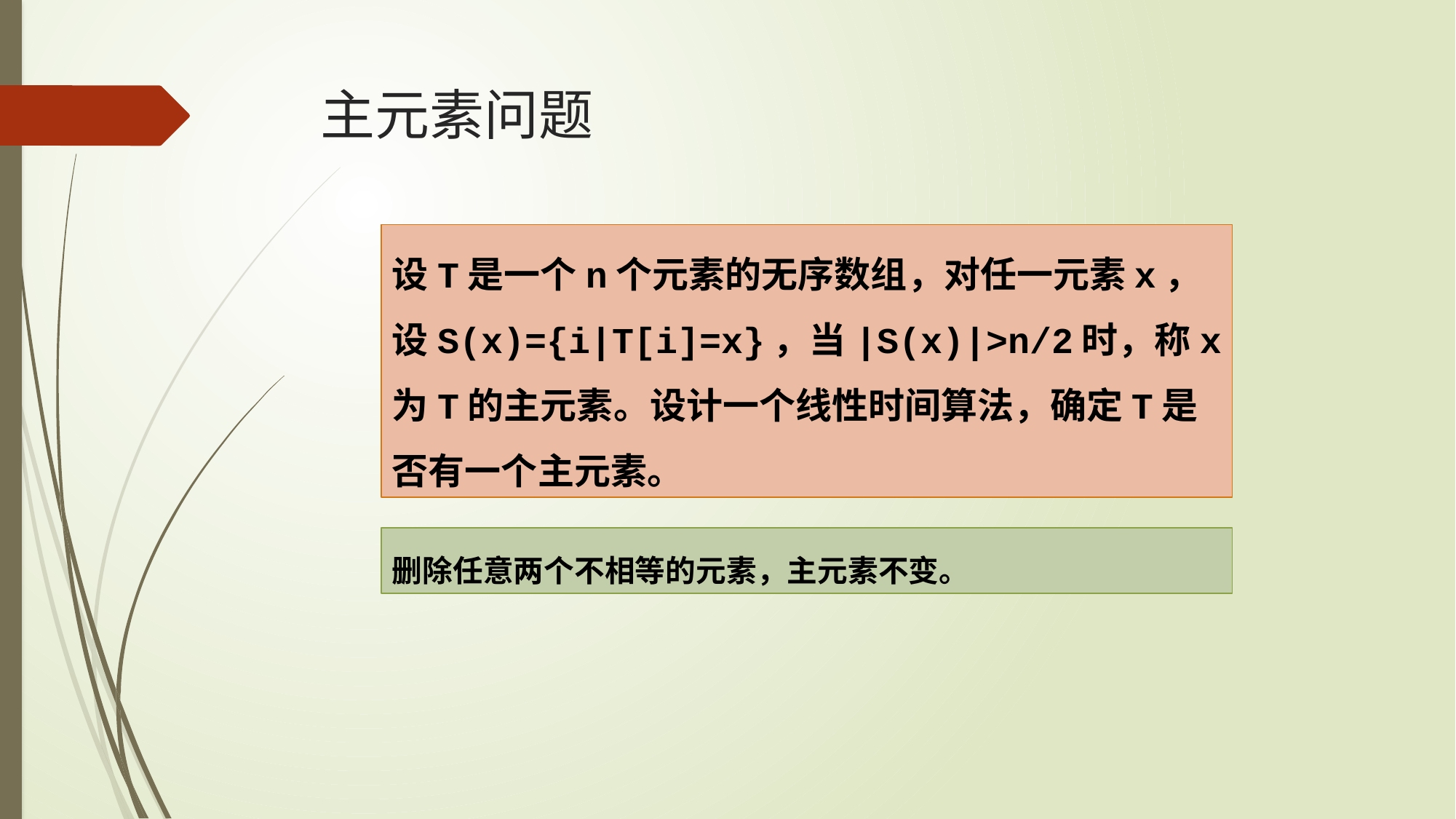

# 主元素问题
设T是一个n个元素的无序数组，对任一元素x，设S(x)={i|T[i]=x}，当|S(x)|>n/2时，称x为T的主元素。设计一个线性时间算法，确定T是否有一个主元素。
删除任意两个不相等的元素，主元素不变。